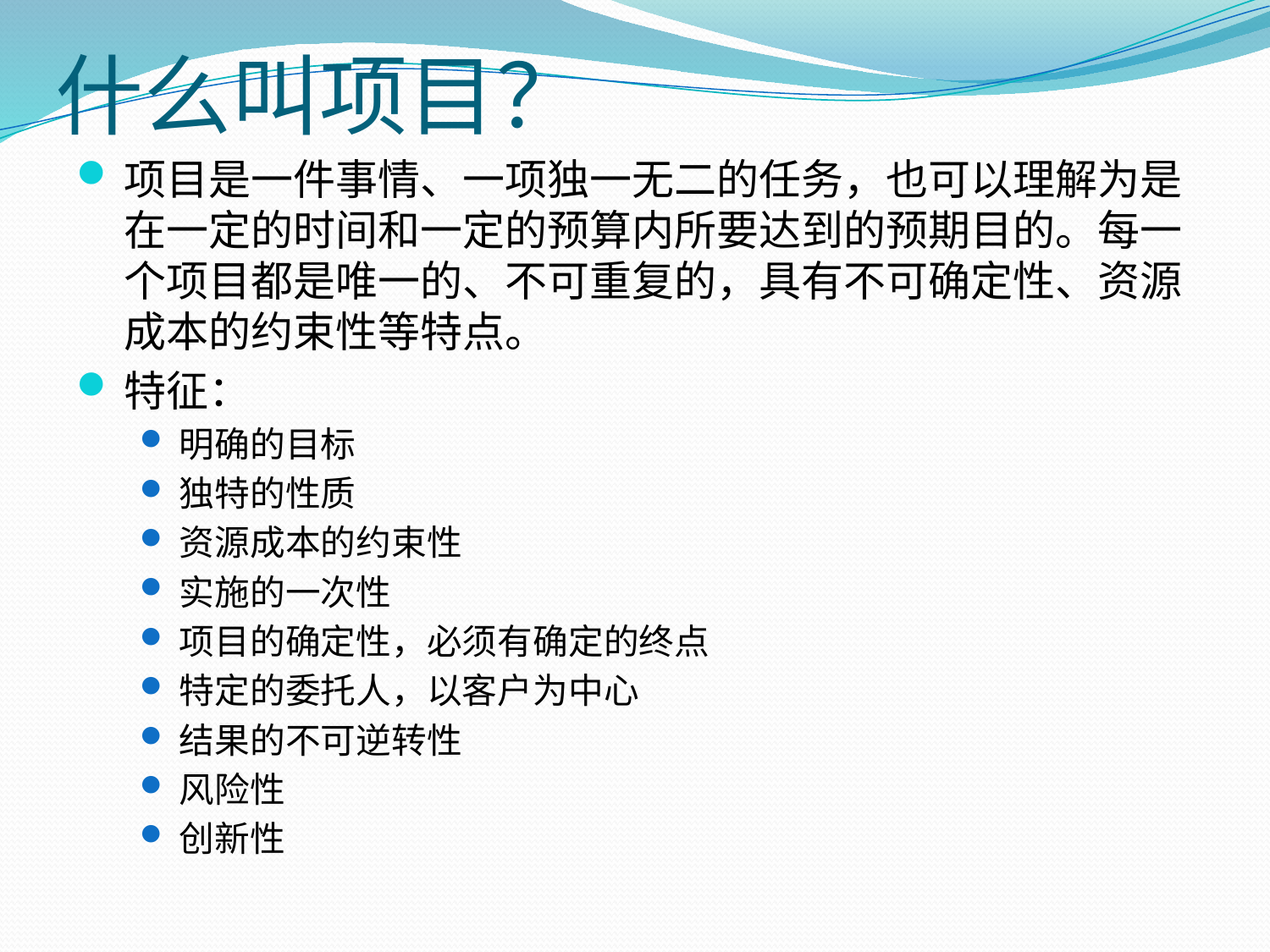

# 什么叫项目？
项目是一件事情、一项独一无二的任务，也可以理解为是在一定的时间和一定的预算内所要达到的预期目的。每一个项目都是唯一的、不可重复的，具有不可确定性、资源成本的约束性等特点。
特征：
明确的目标
独特的性质
资源成本的约束性
实施的一次性
项目的确定性，必须有确定的终点
特定的委托人，以客户为中心
结果的不可逆转性
风险性
创新性